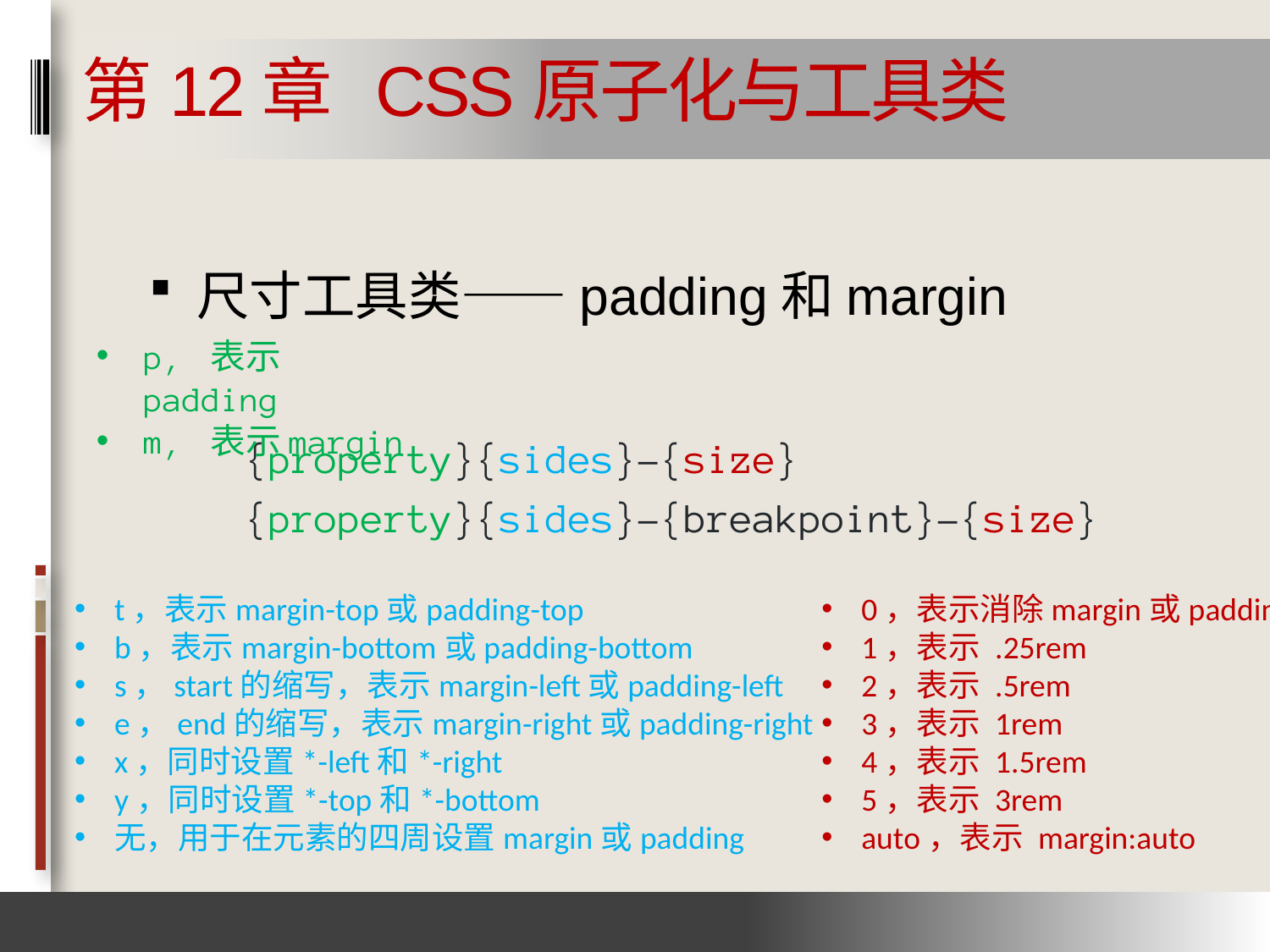

# 第12章  CSS原子化与工具类
尺寸工具类——padding和margin

{property}{sides}-{size}
{property}{sides}-{breakpoint}-{size}

p, 表示padding
m, 表示margin
t，表示margin-top或padding-top
b，表示margin-bottom或padding-bottom
s，start的缩写，表示margin-left或padding-left
e，end的缩写，表示margin-right或padding-right
x，同时设置*-left和*-right
y，同时设置*-top和*-bottom
无，用于在元素的四周设置margin或padding
0，表示消除margin或padding
1，表示 .25rem
2，表示 .5rem
3，表示 1rem
4，表示 1.5rem
5，表示 3rem
auto，表示 margin:auto